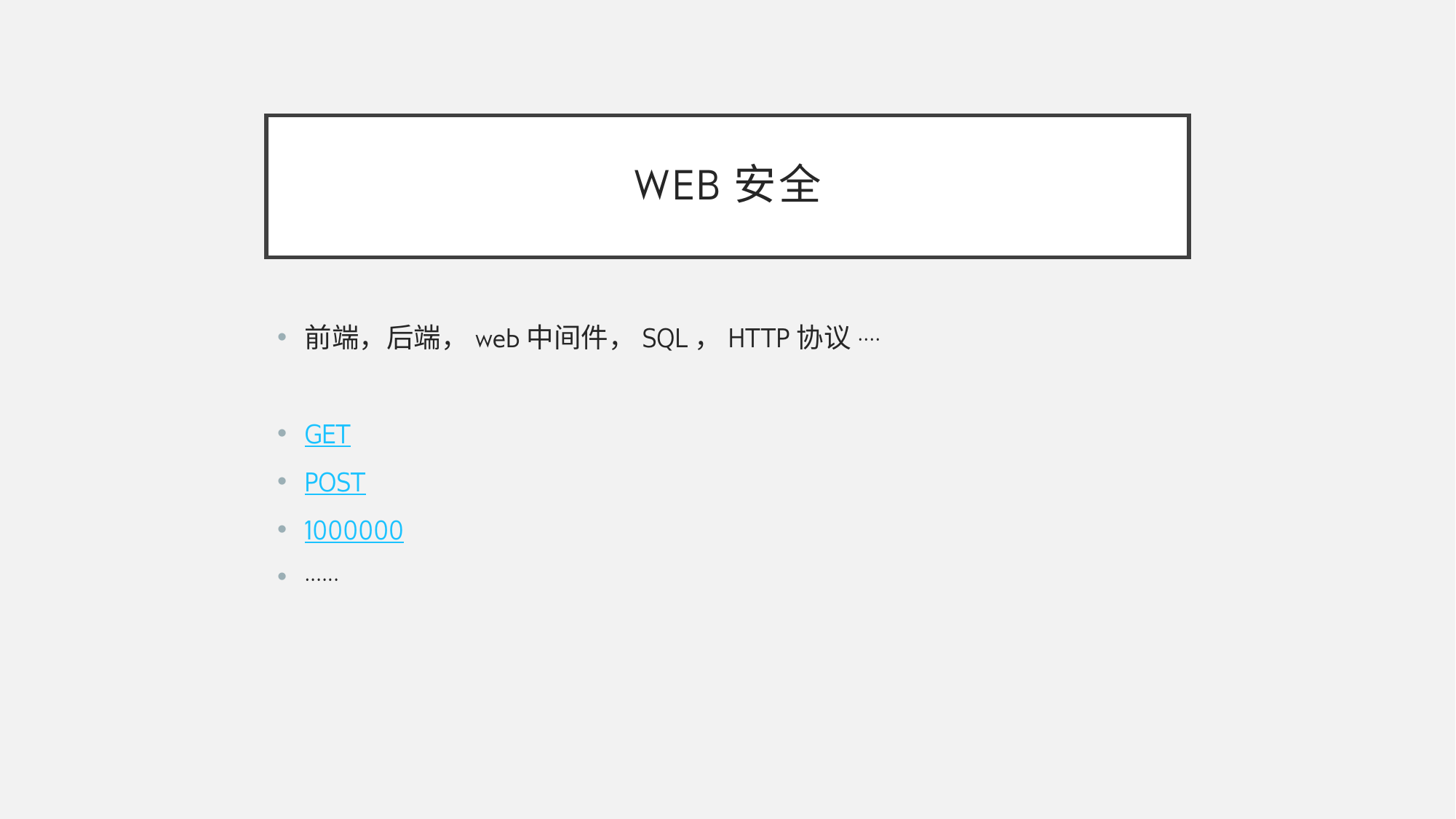

# Web安全
前端，后端，web中间件，SQL，HTTP协议····

GET
POST
1000000
······